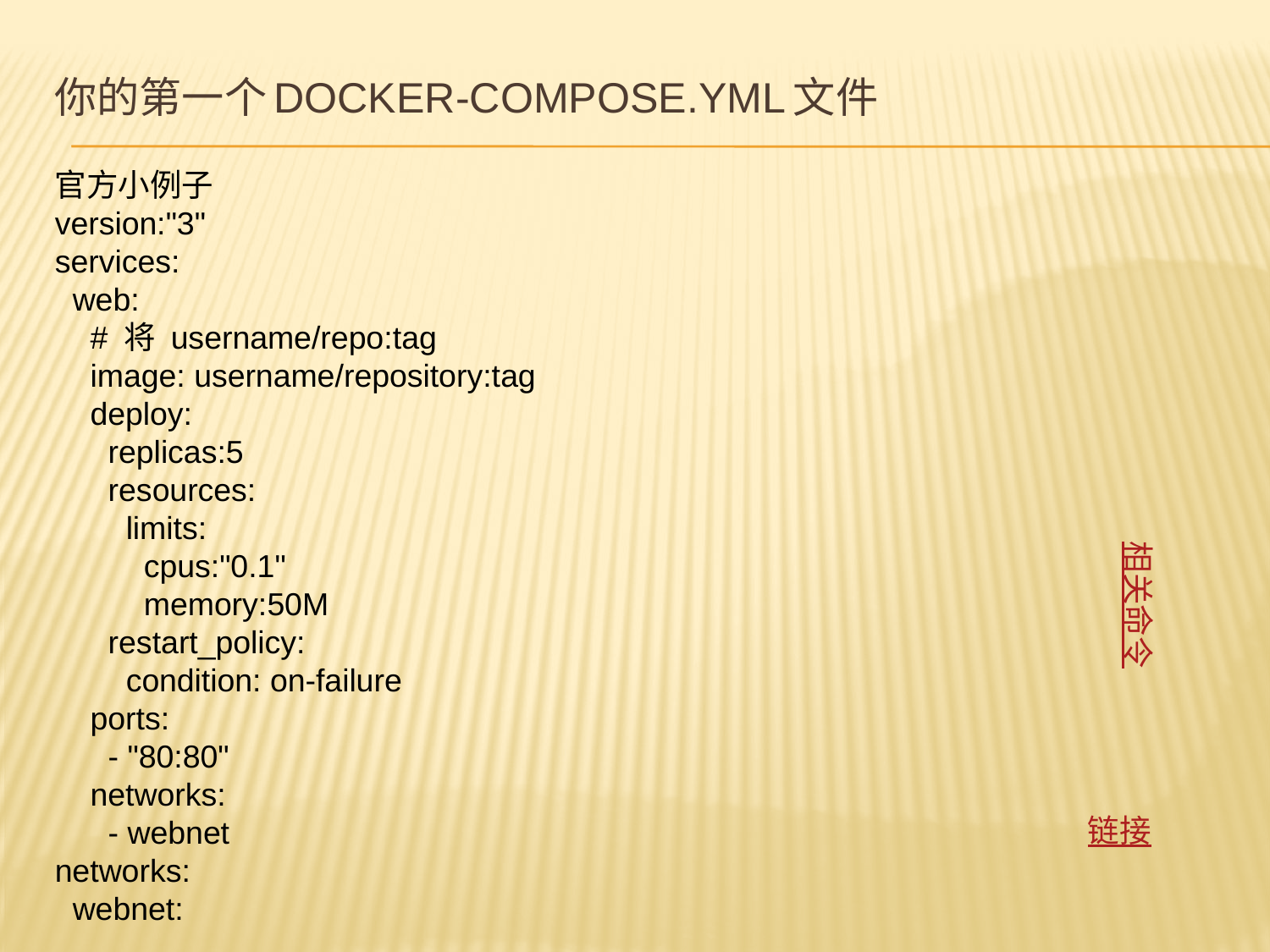

# 你的第一个docker-compose.yml文件
官方小例子
version:"3"
services:
  web:
    # 将 username/repo:tag
    image: username/repository:tag
    deploy:
      replicas:5
      resources:
        limits:
          cpus:"0.1"
          memory:50M
      restart_policy:
        condition: on-failure
    ports:
      - "80:80"
    networks:
      - webnet
networks:
  webnet:
相关命令
链接